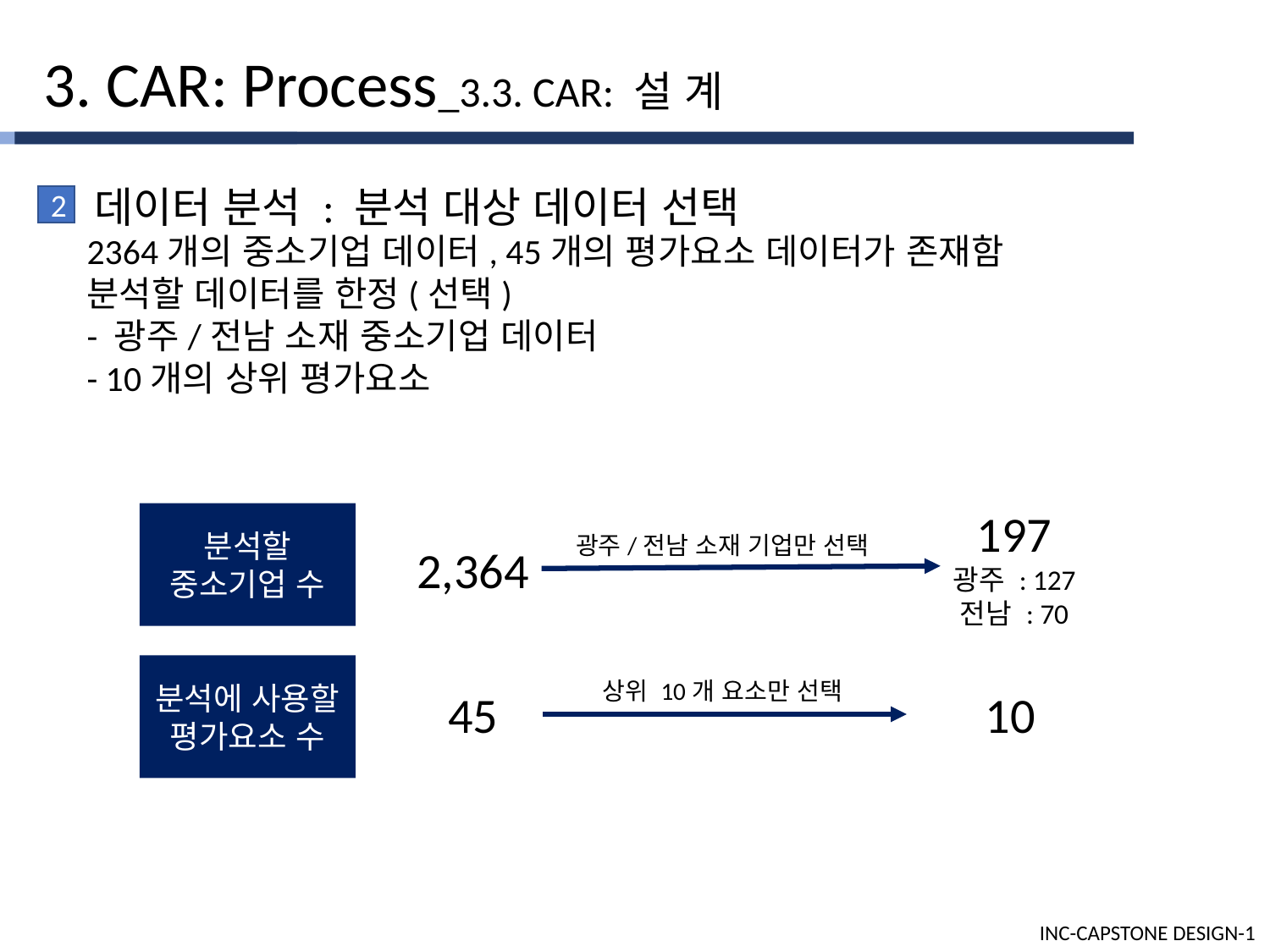

3. CAR: Process_3.3. CAR: 설 계

    데이터 분석 : 분석 대상 데이터 선택
2
2364개의 중소기업 데이터, 45개의 평가요소 데이터가 존재함
분석할 데이터를 한정(선택)
- 광주/전남 소재 중소기업 데이터
- 10개의 상위 평가요소
197
광주 : 127
전남 : 70
분석할
중소기업 수
광주/전남 소재 기업만 선택
2,364
분석에 사용할
평가요소 수
상위 10개 요소만 선택
45
10